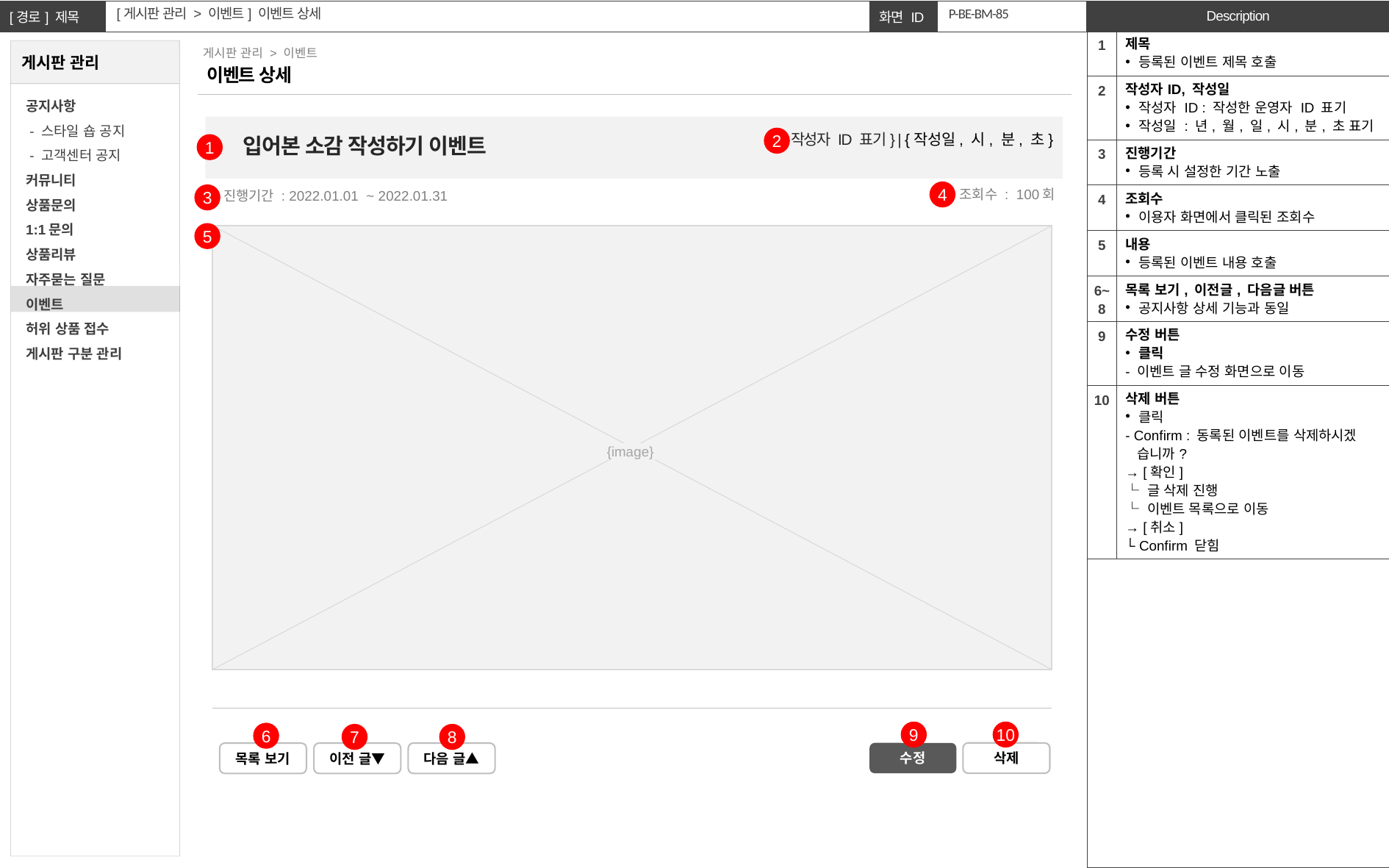

[게시판 관리 > 이벤트] 이벤트 상세
# P-BE-BM-85
| 1 | 제목 등록된 이벤트 제목 호출 |
| --- | --- |
| 2 | 작성자ID, 작성일 작성자 ID : 작성한 운영자 ID 표기 작성일 : 년, 월, 일, 시, 분, 초 표기 |
| 3 | 진행기간 등록 시 설정한 기간 노출 |
| 4 | 조회수 이용자 화면에서 클릭된 조회수 |
| 5 | 내용 등록된 이벤트 내용 호출 |
| 6~8 | 목록 보기, 이전글, 다음글 버튼 공지사항 상세 기능과 동일 |
| 9 | 수정 버튼 클릭 - 이벤트 글 수정 화면으로 이동 |
| 10 | 삭제 버튼 클릭 - Confirm : 동록된 이벤트를 삭제하시겠 습니까? → [확인] └ 글 삭제 진행 └ 이벤트 목록으로 이동 → [취소] └ Confirm 닫힘 |
|  |  |
게시판 관리 > 이벤트
이벤트 상세

{작성자 ID 표기} | {작성일, 시, 분, 초}
입어본 소감 작성하기 이벤트
2
1
조회수 :  100회
4
진행기간 : 2022.01.01  ~ 2022.01.31
3
5

{image}

9
10
6
7
8
수정
삭제
목록 보기
이전 글▼
다음 글▲